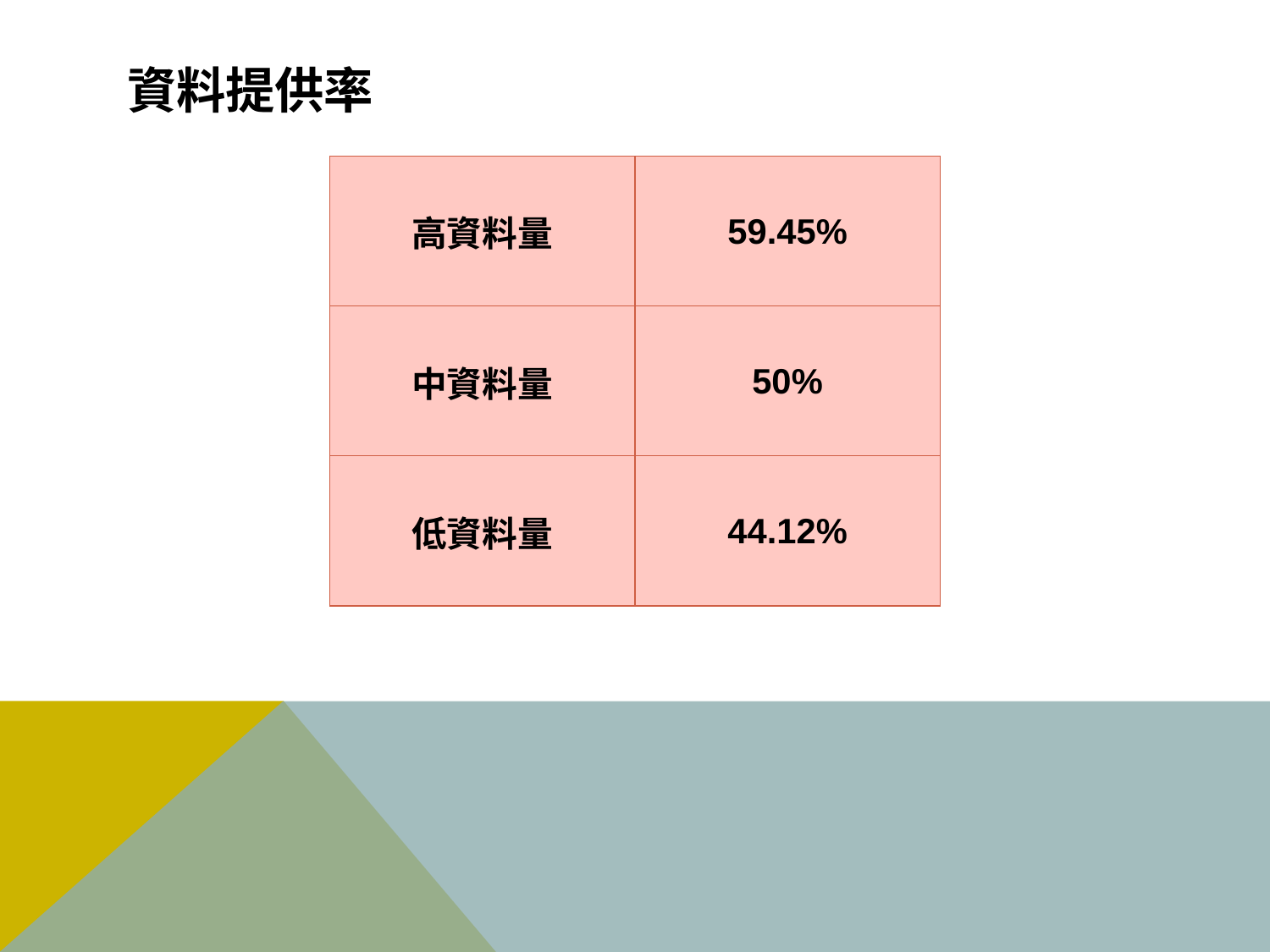

# 資料提供率
| 高資料量 | 59.45% |
| --- | --- |
| 中資料量 | 50% |
| 低資料量 | 44.12% |